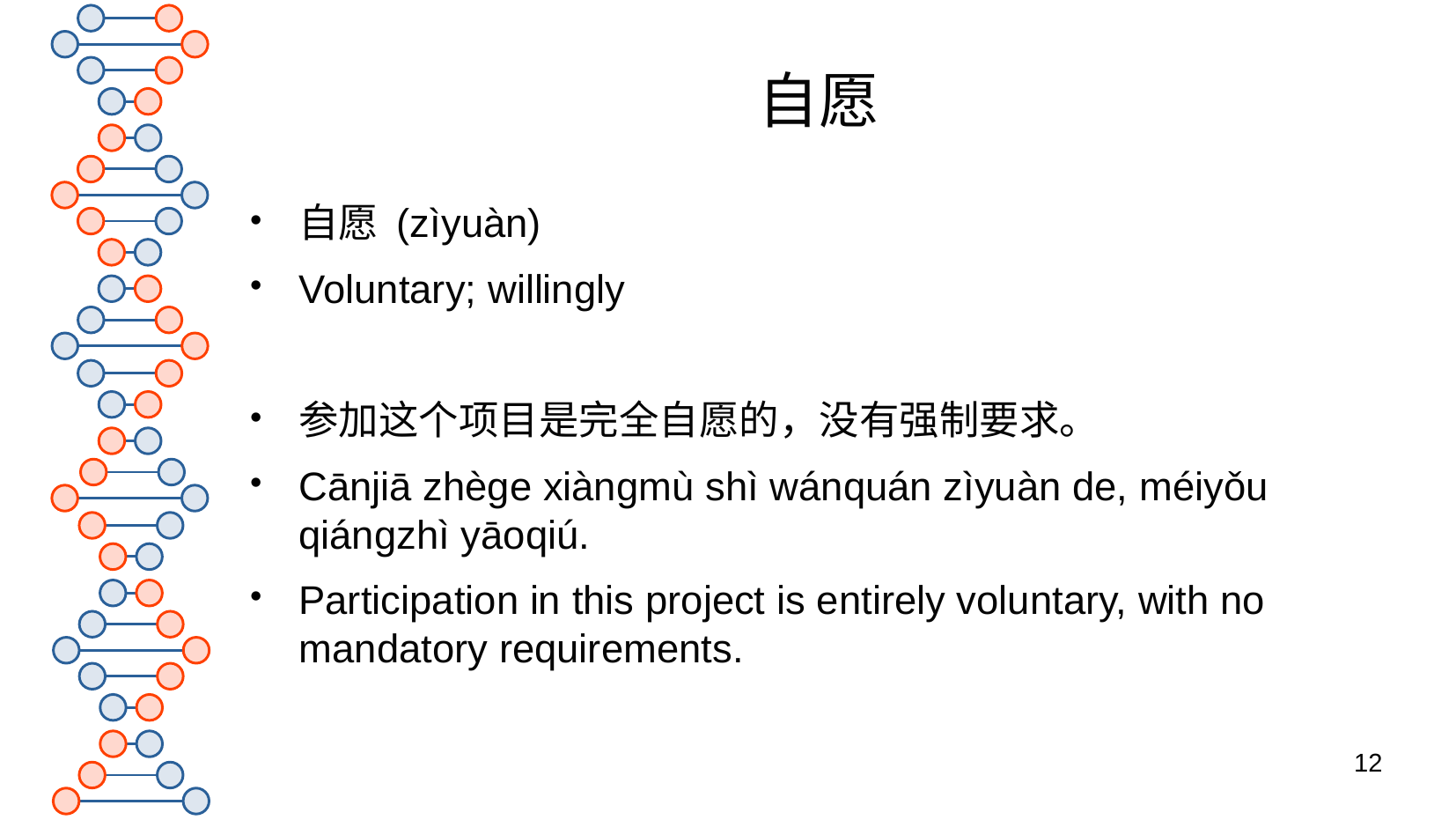

# 自愿
自愿 (zìyuàn)
Voluntary; willingly

参加这个项目是完全自愿的，没有强制要求。
Cānjiā zhège xiàngmù shì wánquán zìyuàn de, méiyǒu qiángzhì yāoqiú.
Participation in this project is entirely voluntary, with no mandatory requirements.

12